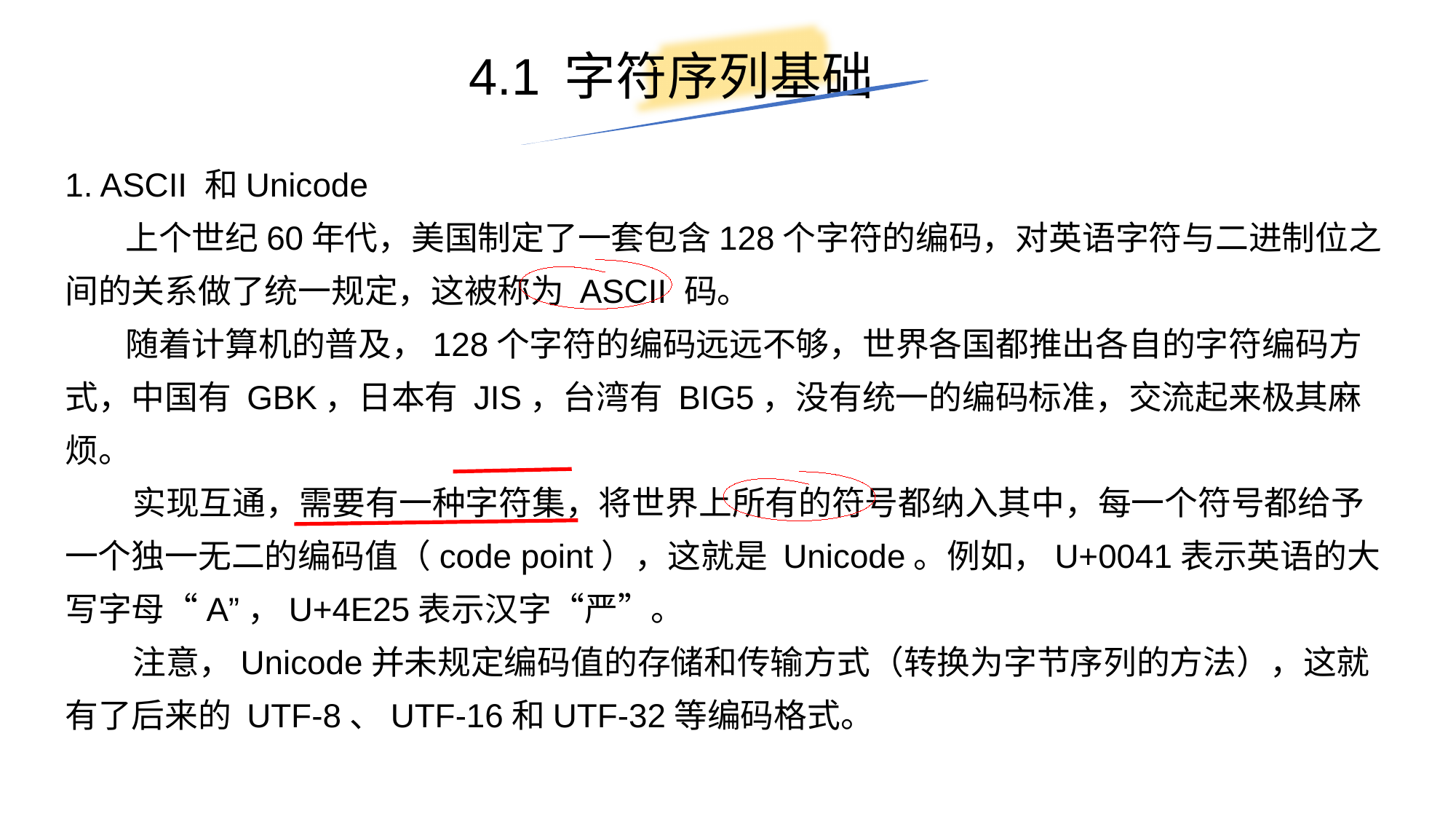

# 4.1 字符序列基础

1. ASCII 和Unicode
       上个世纪60年代，美国制定了一套包含128个字符的编码，对英语字符与二进制位之间的关系做了统一规定，这被称为 ASCII 码。
       随着计算机的普及，128个字符的编码远远不够，世界各国都推出各自的字符编码方式，中国有 GBK，日本有 JIS，台湾有 BIG5，没有统一的编码标准，交流起来极其麻烦。
        实现互通，需要有一种字符集，将世界上所有的符号都纳入其中，每一个符号都给予一个独一无二的编码值（code point），这就是 Unicode。例如，U+0041表示英语的大写字母“A”，U+4E25表示汉字“严”。
        注意，Unicode并未规定编码值的存储和传输方式（转换为字节序列的方法），这就有了后来的 UTF-8、UTF-16和UTF-32等编码格式。